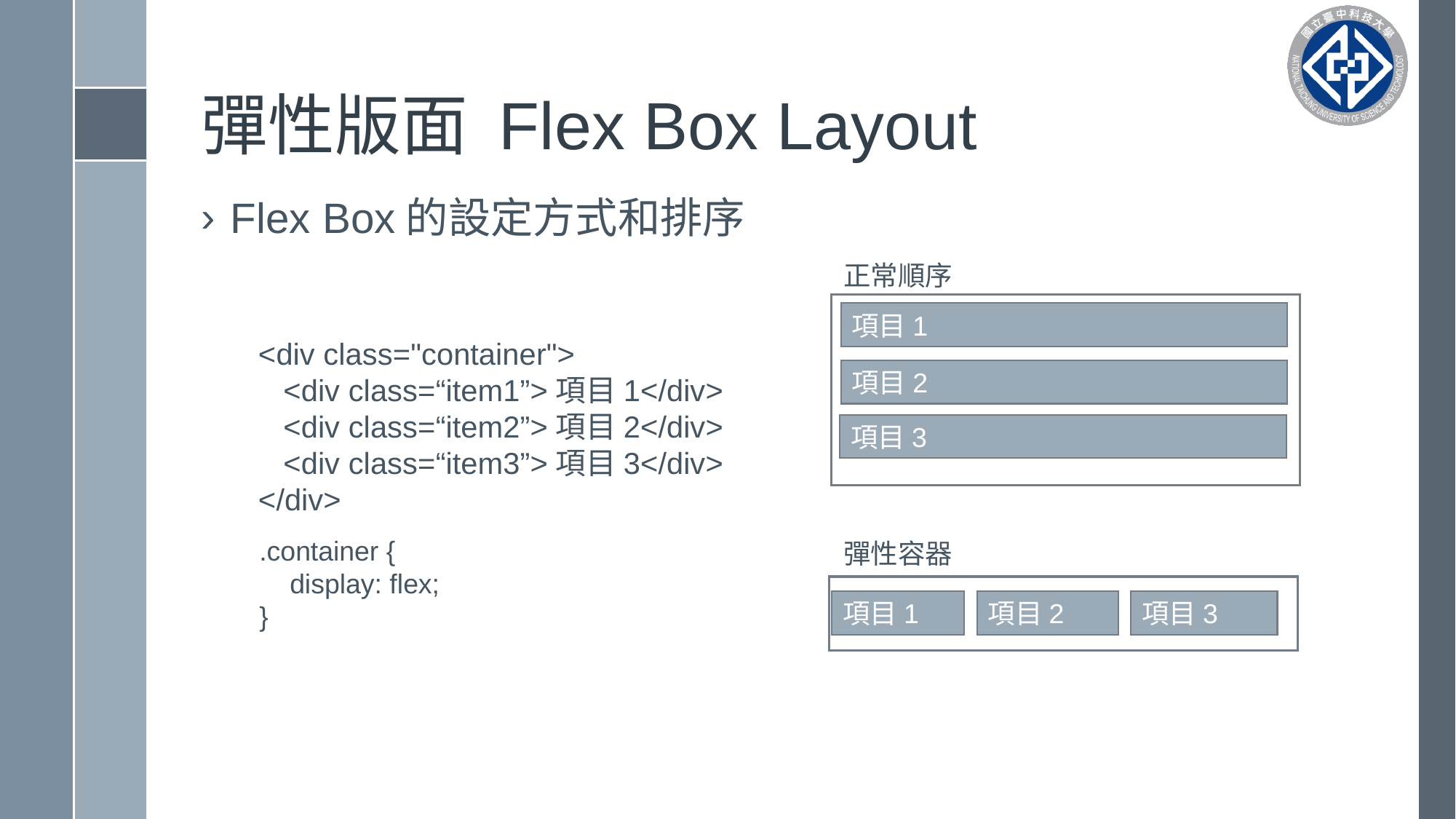

# 彈性版面 Flex Box Layout
Flex Box的設定方式和排序
正常順序

項目1
<div class="container">
   <div class=“item1”>項目1</div>
   <div class=“item2”>項目2</div>
   <div class=“item3”>項目3</div>
</div>
項目2
項目3
.container {
    display: flex;
}
彈性容器

項目3
項目1
項目2